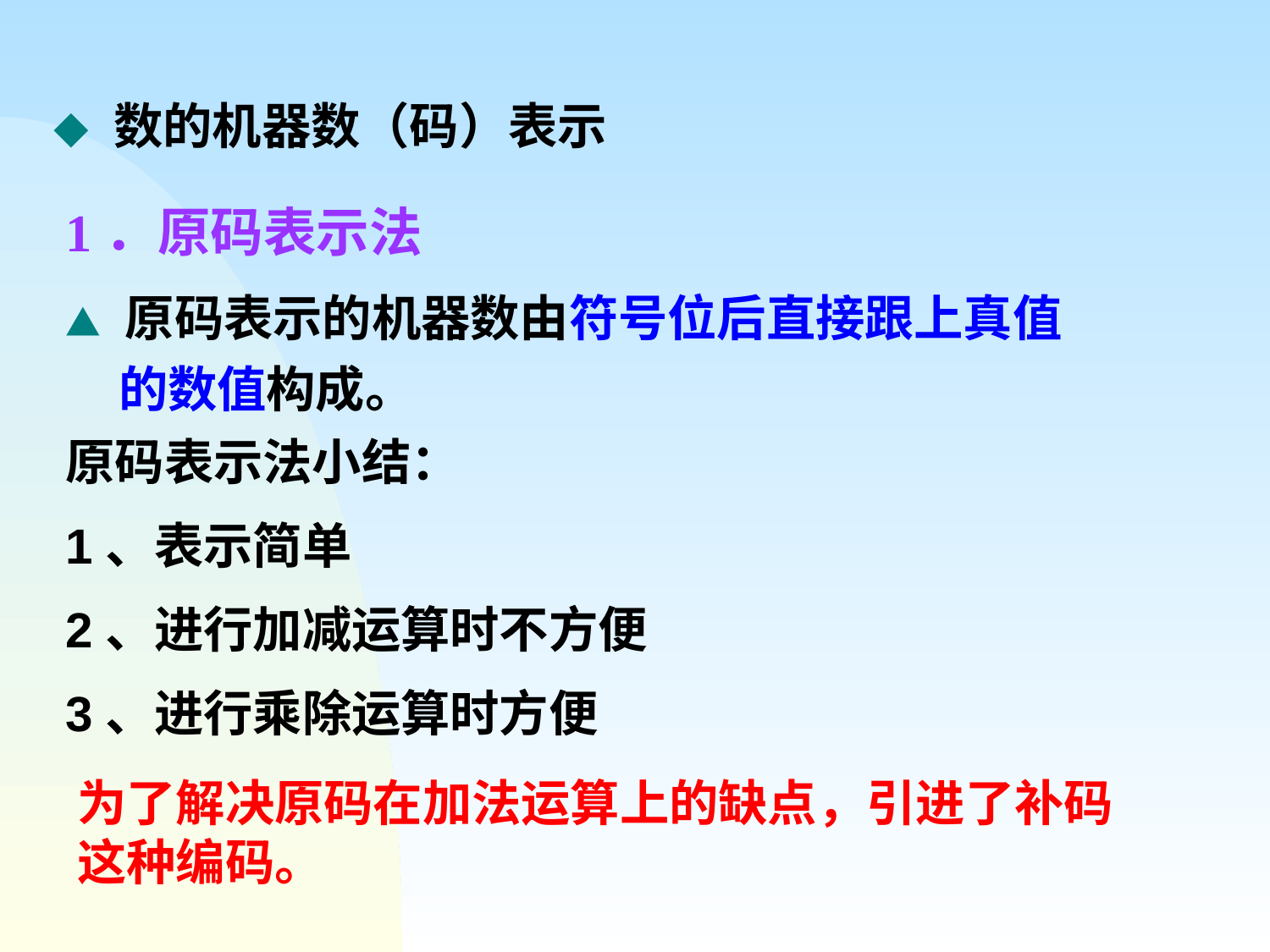

◆  数的机器数（码）表示
1．原码表示法
▲  原码表示的机器数由符号位后直接跟上真值的数值构成。
原码表示法小结：
1、表示简单
2、进行加减运算时不方便
3、进行乘除运算时方便
为了解决原码在加法运算上的缺点，引进了补码这种编码。
30